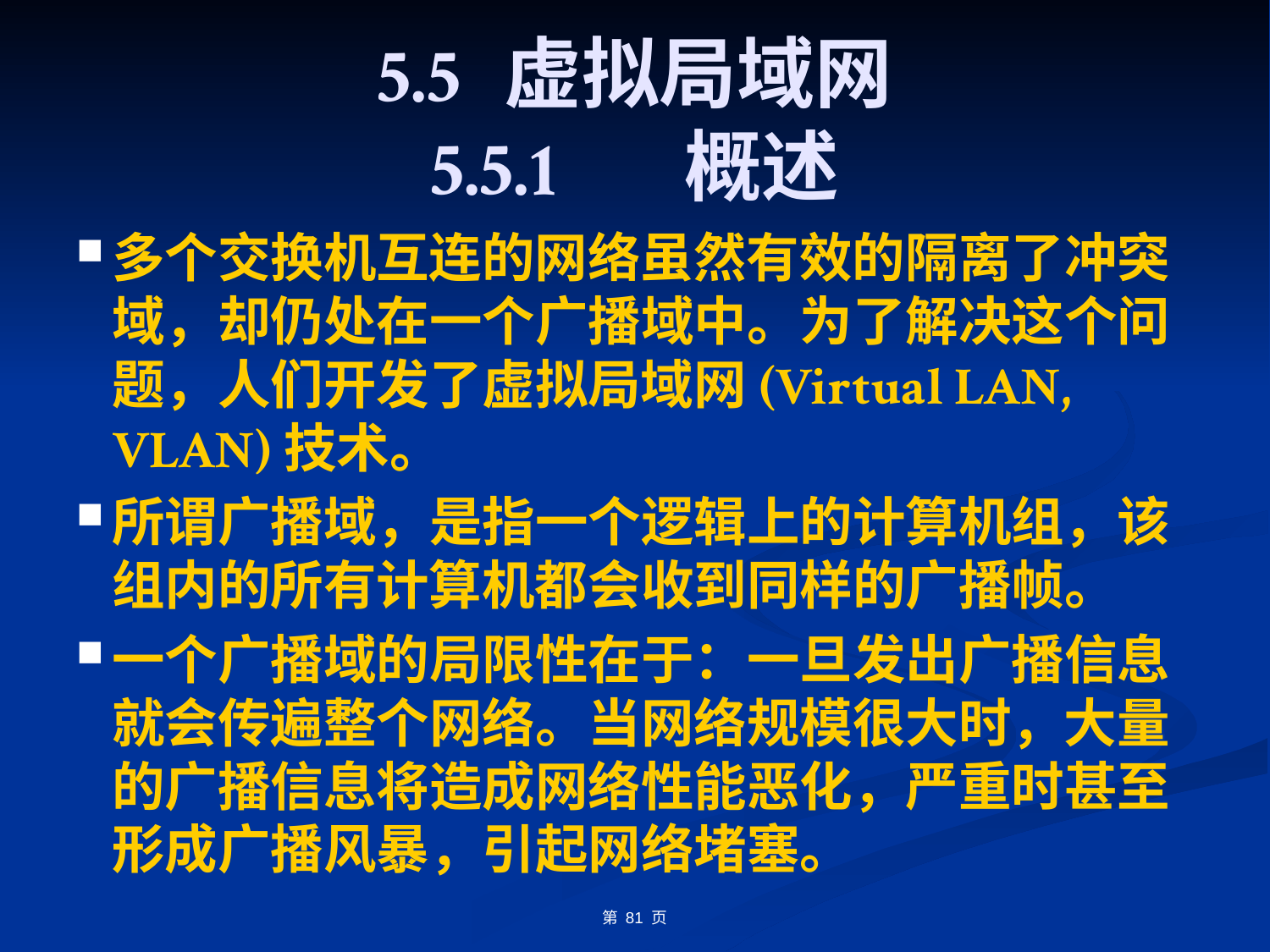

# 5.5	虚拟局域网 5.5.1	概述
多个交换机互连的网络虽然有效的隔离了冲突域，却仍处在一个广播域中。为了解决这个问题，人们开发了虚拟局域网(Virtual LAN, VLAN)技术。
所谓广播域，是指一个逻辑上的计算机组，该组内的所有计算机都会收到同样的广播帧。
一个广播域的局限性在于：一旦发出广播信息就会传遍整个网络。当网络规模很大时，大量的广播信息将造成网络性能恶化，严重时甚至形成广播风暴，引起网络堵塞。
第 81 页